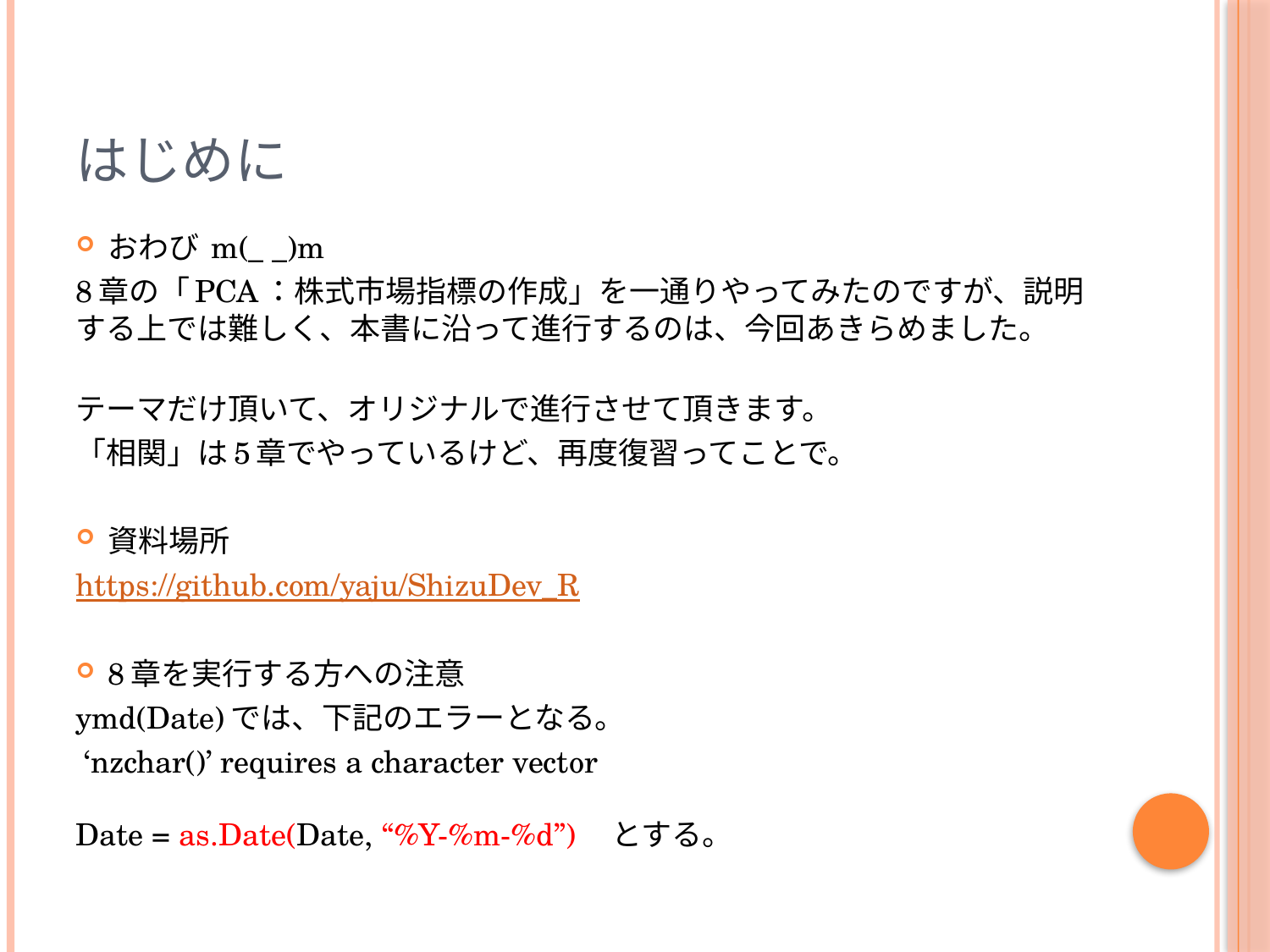

# はじめに
おわび m(_ _)m
8章の「PCA：株式市場指標の作成」を一通りやってみたのですが、説明する上では難しく、本書に沿って進行するのは、今回あきらめました。
テーマだけ頂いて、オリジナルで進行させて頂きます。
「相関」は5章でやっているけど、再度復習ってことで。

資料場所
https://github.com/yaju/ShizuDev_R
8章を実行する方への注意
ymd(Date)では、下記のエラーとなる。
 ‘nzchar()’ requires a character vector
Date = as.Date(Date, “%Y-%m-%d”)　とする。